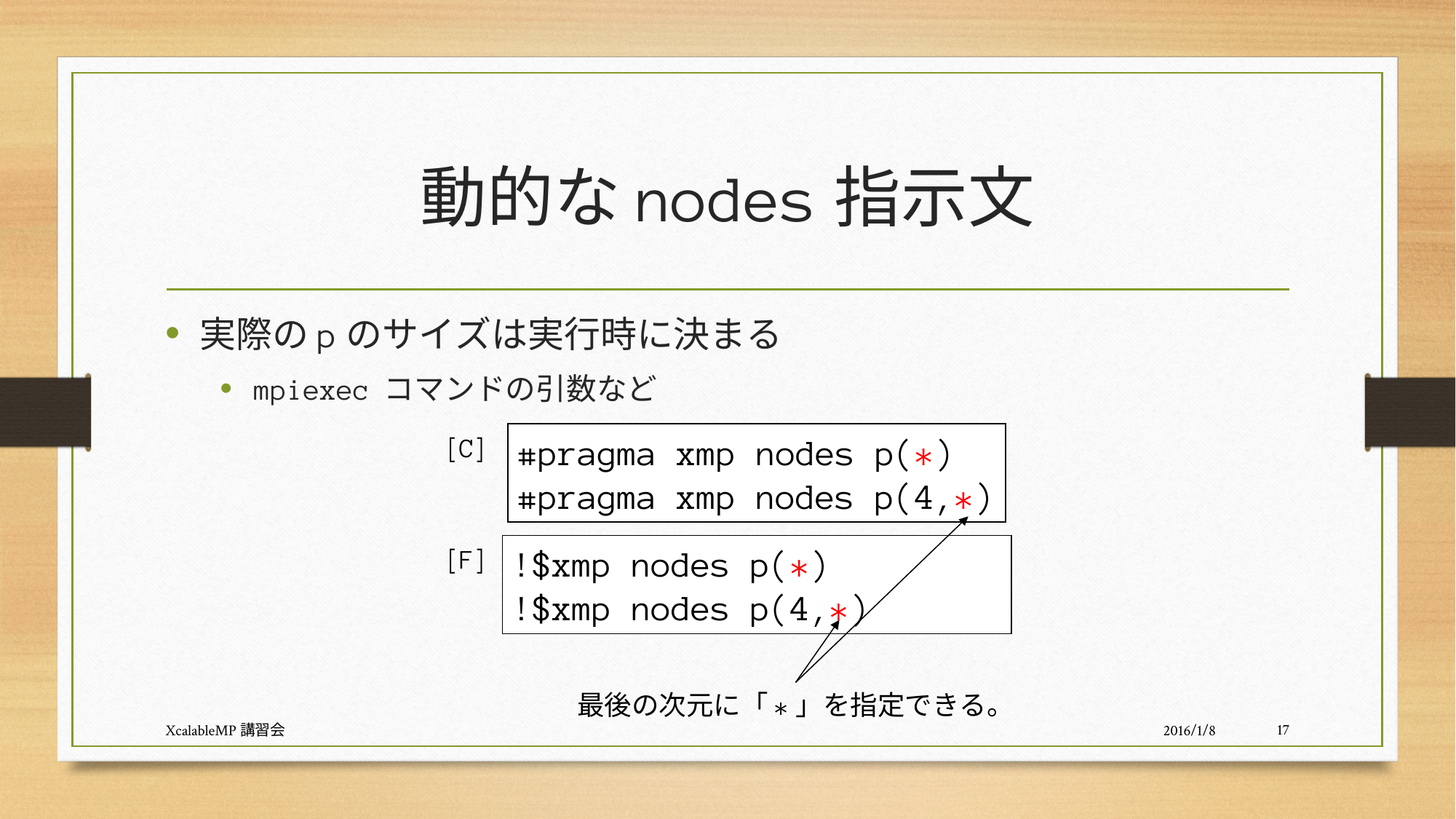

# 動的なnodes指示文
実際のpのサイズは実行時に決まる
mpiexec コマンドの引数など
#pragma xmp nodes p(*)
#pragma xmp nodes p(4,*)
[C]
!$xmp nodes p(*)
!$xmp nodes p(4,*)
[F]
最後の次元に「*」を指定できる。
XcalableMP講習会
2016/1/8
17